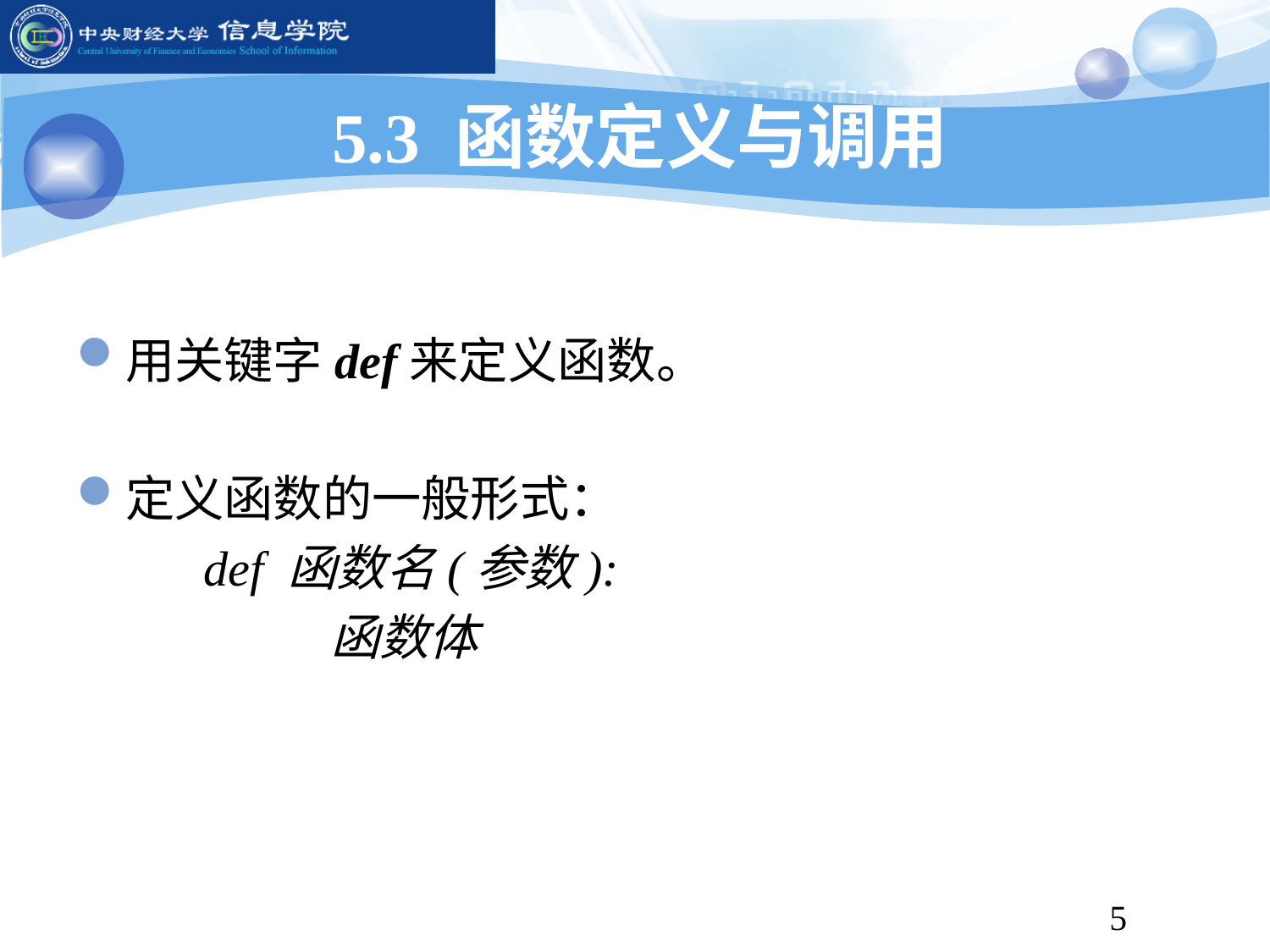

# 5.3 函数定义与调用

用关键字def来定义函数。

定义函数的一般形式：
	def 函数名(参数):
    		函数体